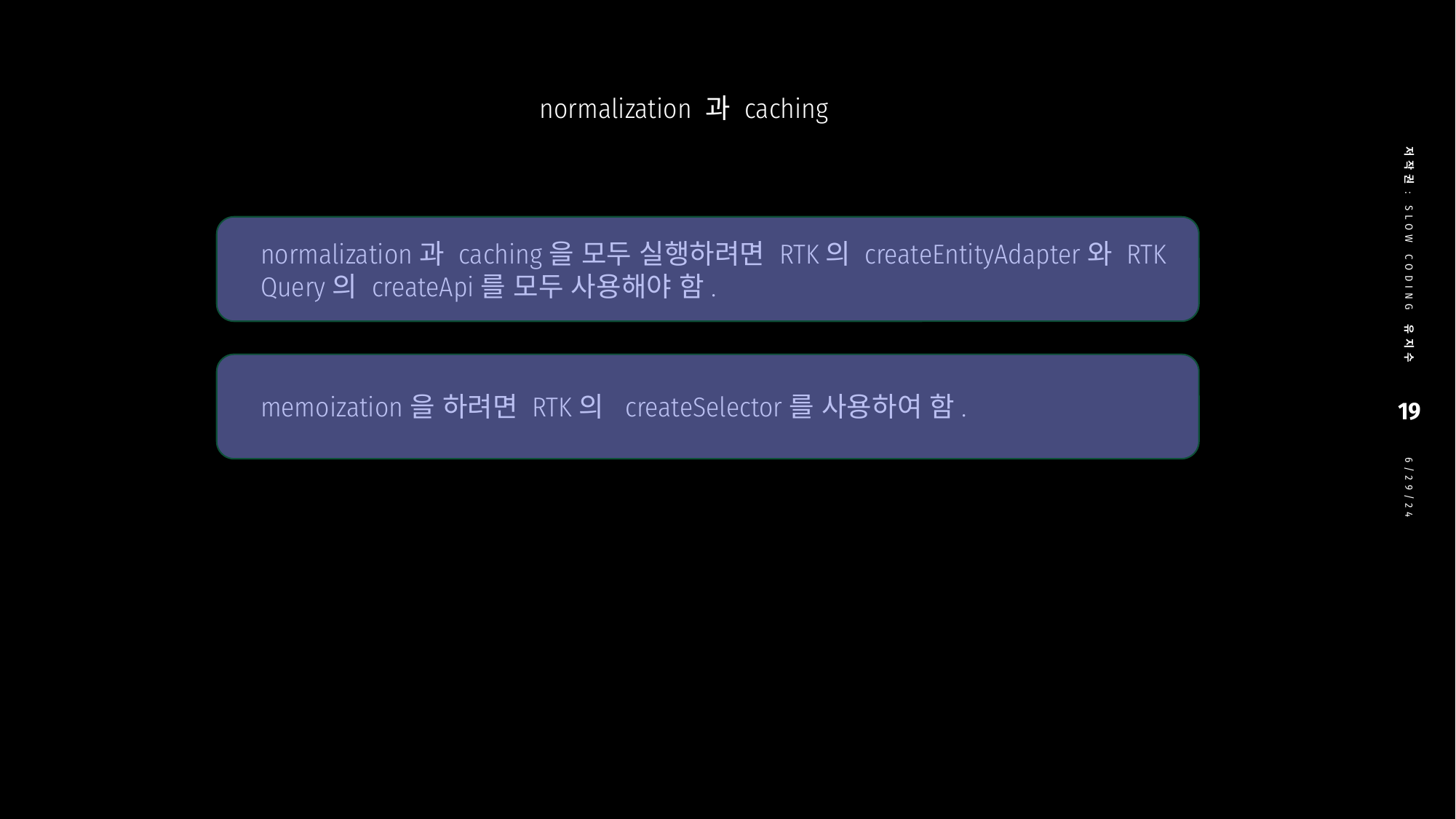

normalization 과 caching
저작권: Slow Coding 유지수

normalization과 caching을 모두 실행하려면 RTK의 createEntityAdapter와 RTK Query의 createApi를 모두 사용해야 함.

memoization을 하려면 RTK의  createSelector를 사용하여 함.
19
6/29/24